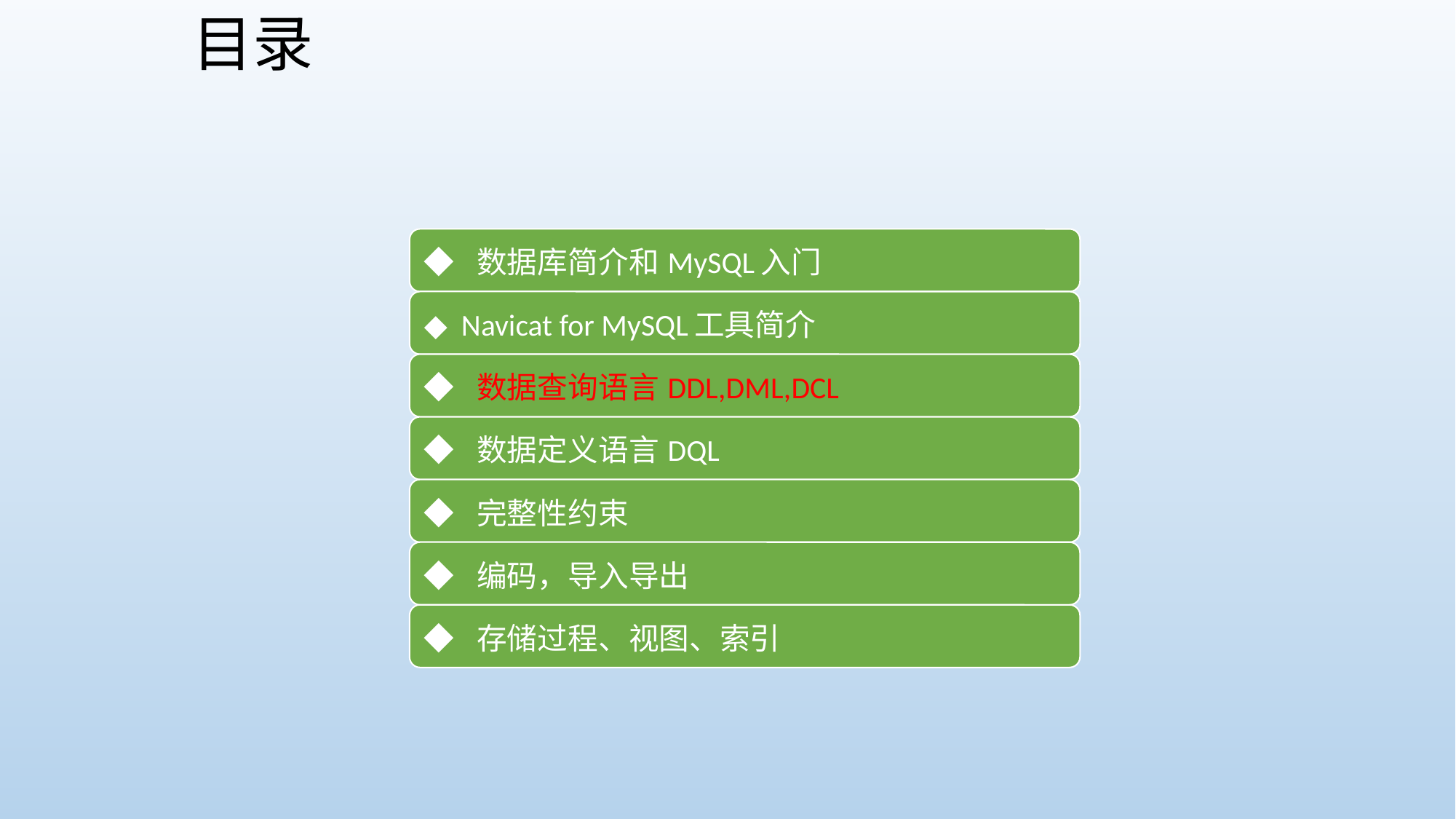

目录
◆  数据库简介和MySQL入门
◆  Navicat for MySQL工具简介
◆  数据查询语言DDL,DML,DCL
◆  数据定义语言DQL
◆  完整性约束
◆  编码，导入导出
◆  存储过程、视图、索引